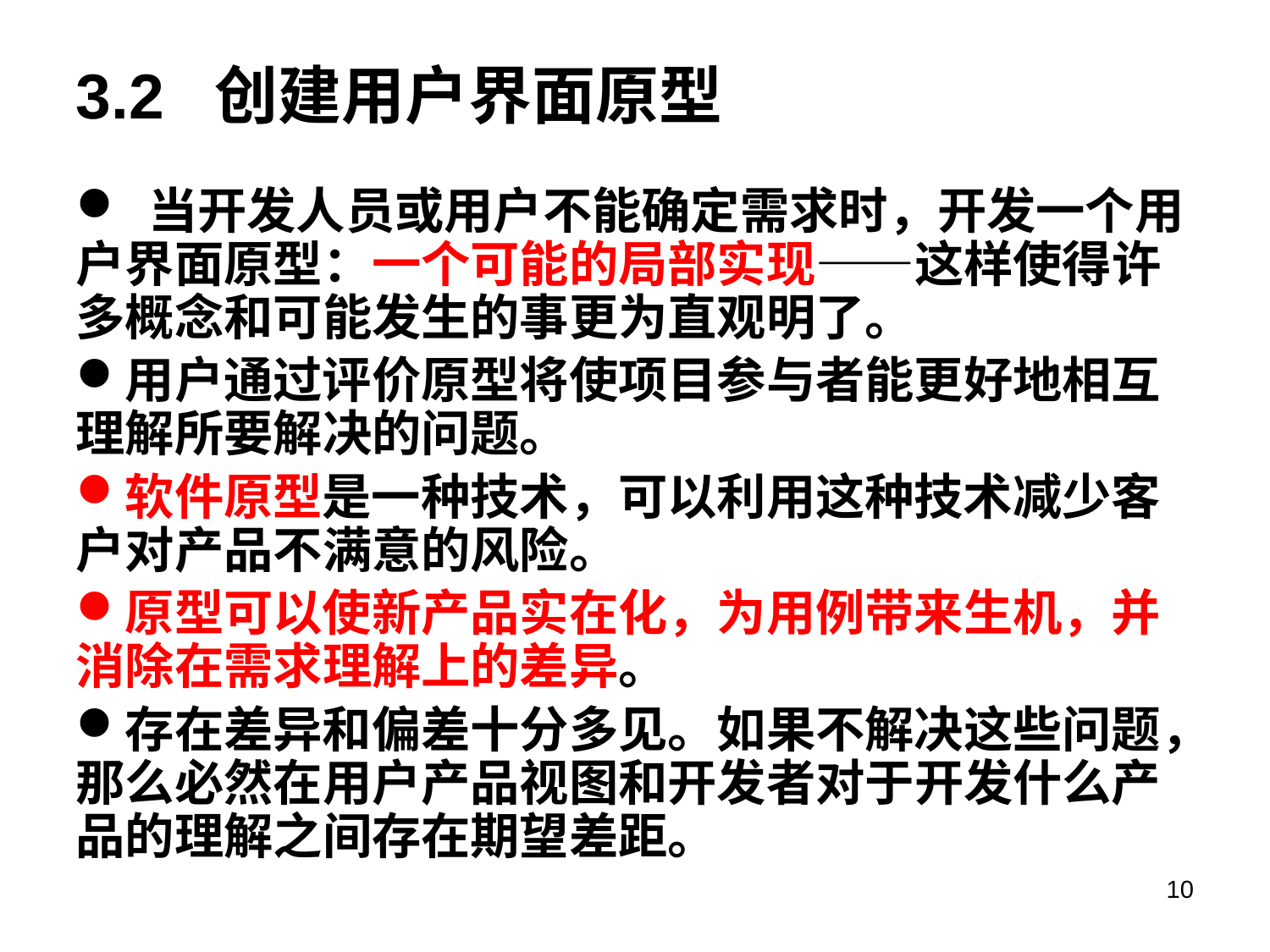

# 3.2  创建用户界面原型
 当开发人员或用户不能确定需求时，开发一个用户界面原型：一个可能的局部实现——这样使得许多概念和可能发生的事更为直观明了。
用户通过评价原型将使项目参与者能更好地相互理解所要解决的问题。
软件原型是一种技术，可以利用这种技术减少客户对产品不满意的风险。
原型可以使新产品实在化，为用例带来生机，并消除在需求理解上的差异。
存在差异和偏差十分多见。如果不解决这些问题，那么必然在用户产品视图和开发者对于开发什么产品的理解之间存在期望差距。
10